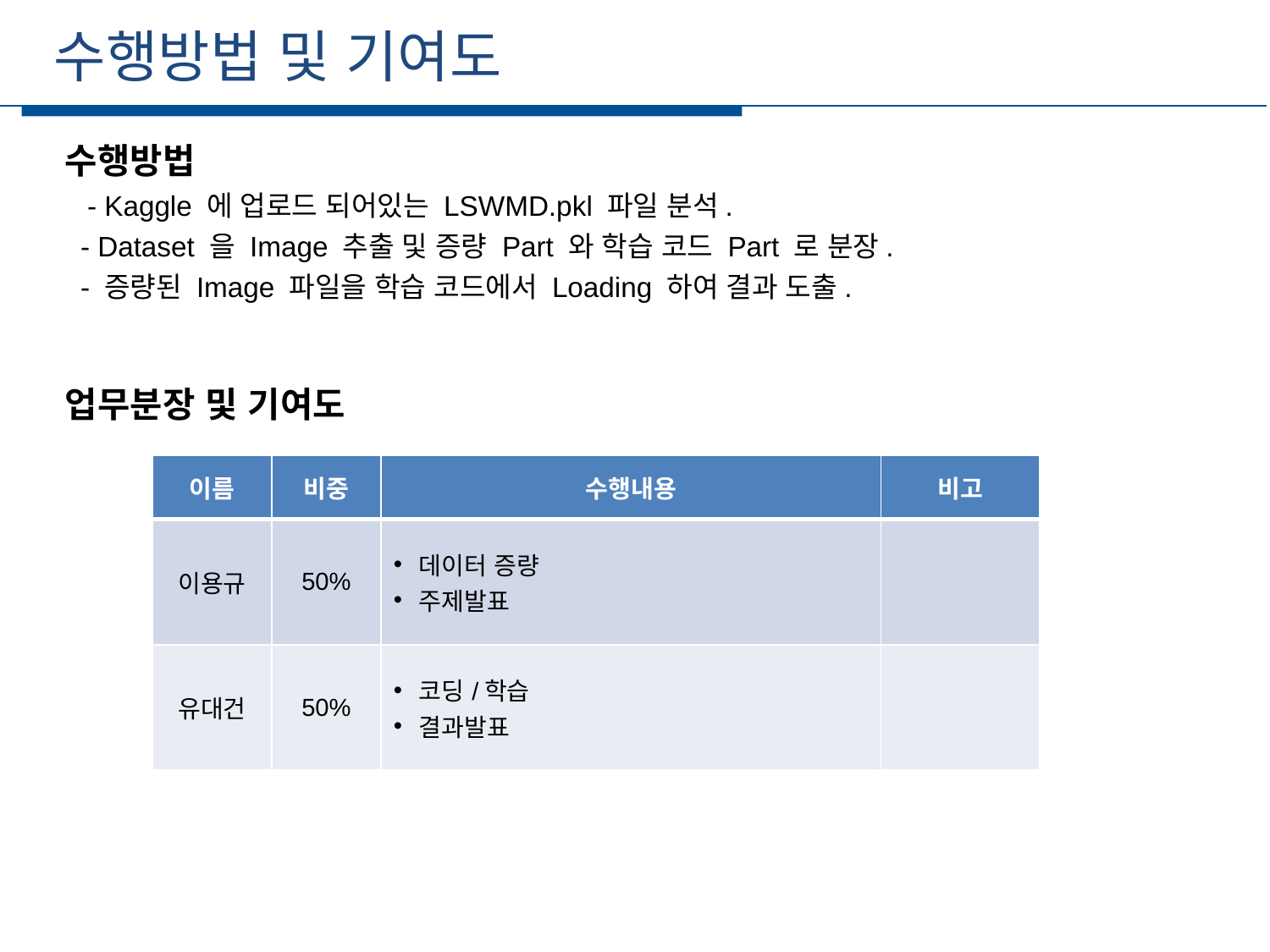

수행방법 및 기여도
세부일정

수행방법
  - Kaggle 에 업로드 되어있는 LSWMD.pkl 파일 분석.
  - Dataset 을 Image 추출 및 증량 Part 와 학습 코드 Part 로 분장.
  - 증량된 Image 파일을 학습 코드에서 Loading 하여 결과 도출.

업무분장 및 기여도

| 이름 | 비중 | 수행내용 | 비고 |
| --- | --- | --- | --- |
| 이용규 | 50% | 데이터 증량 주제발표 |  |
| 유대건 | 50% | 코딩/학습 결과발표 |  |